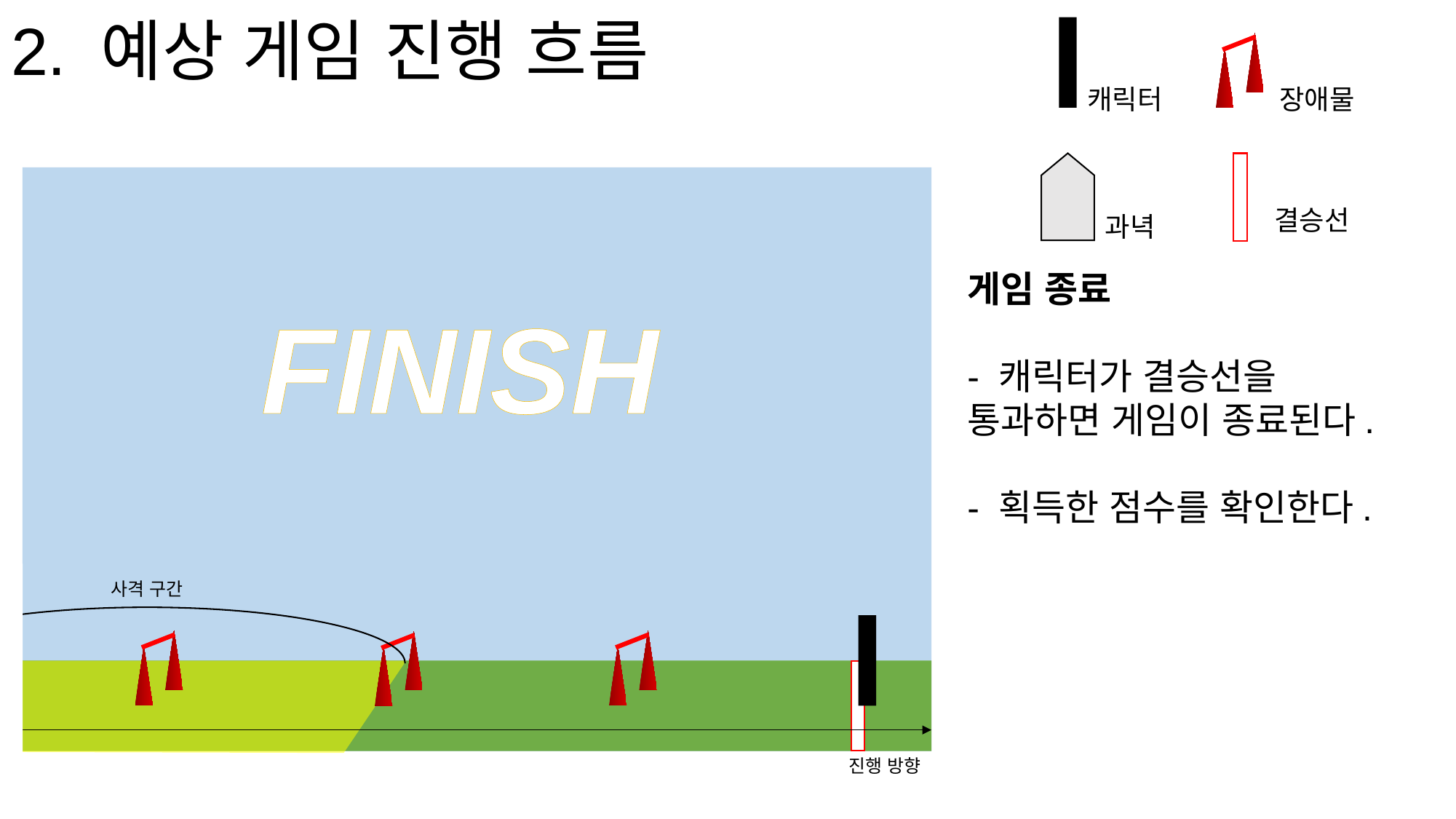

# 2. 예상 게임 진행 흐름

캐릭터
장애물

결승선
과녁

게임 종료

- 캐릭터가 결승선을 통과하면 게임이 종료된다.

- 획득한 점수를 확인한다.
FINISH

사격 구간

진행 방향